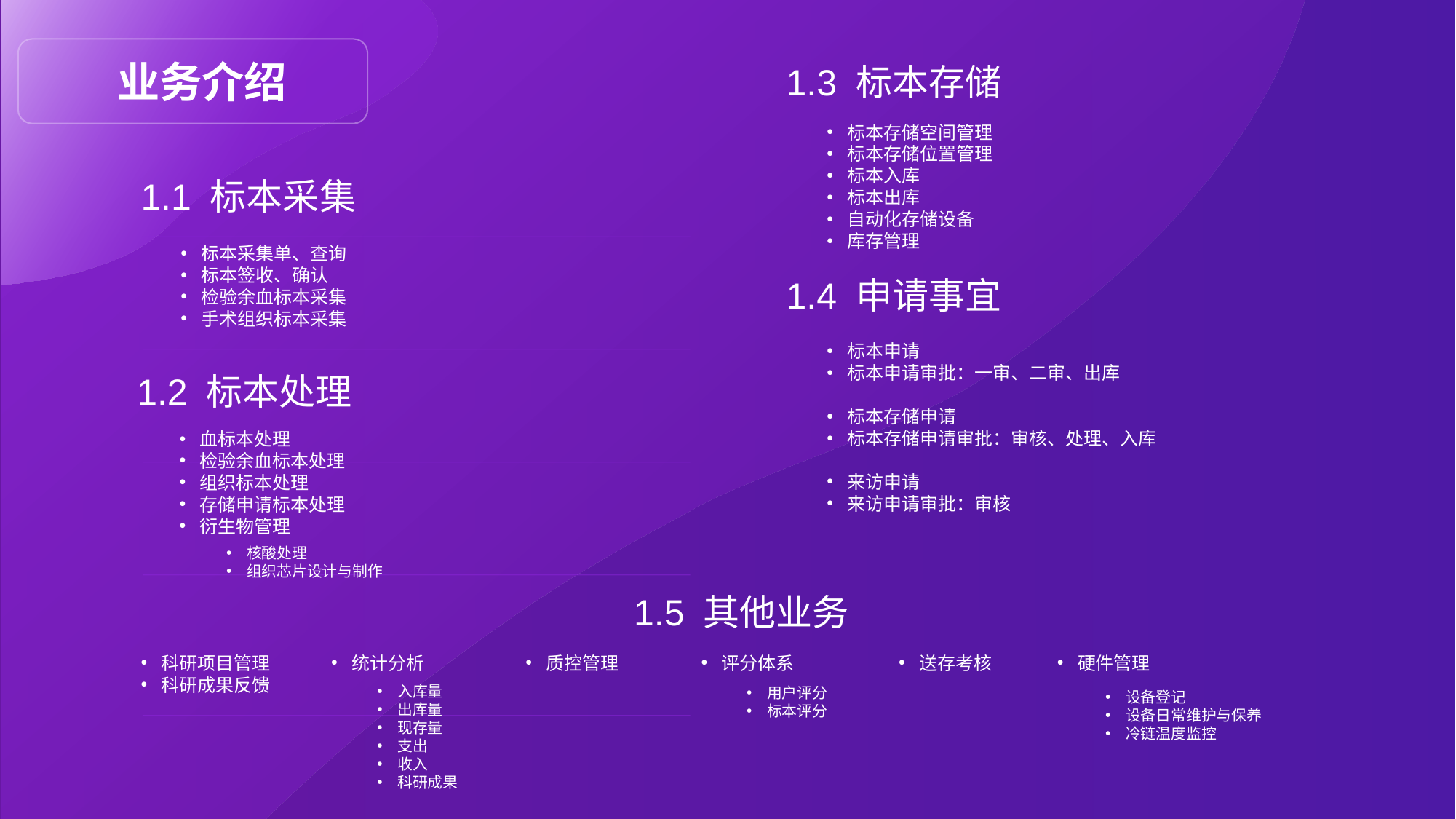

业务介绍
1.3 标本存储
标本存储空间管理
标本存储位置管理
标本入库
标本出库
自动化存储设备
库存管理

1.1 标本采集

标本采集单、查询
标本签收、确认
检验余血标本采集
手术组织标本采集

1.4 申请事宜
标本申请
标本申请审批：一审、二审、出库

标本存储申请
标本存储申请审批：审核、处理、入库

来访申请
来访申请审批：审核

1.2 标本处理

血标本处理
检验余血标本处理
组织标本处理
存储申请标本处理
衍生物管理

核酸处理
组织芯片设计与制作
1.5 其他业务
科研项目管理
科研成果反馈

统计分析

质控管理

评分体系

送存考核

硬件管理

入库量
出库量
现存量
支出
收入
科研成果

用户评分
标本评分

设备登记
设备日常维护与保养
冷链温度监控